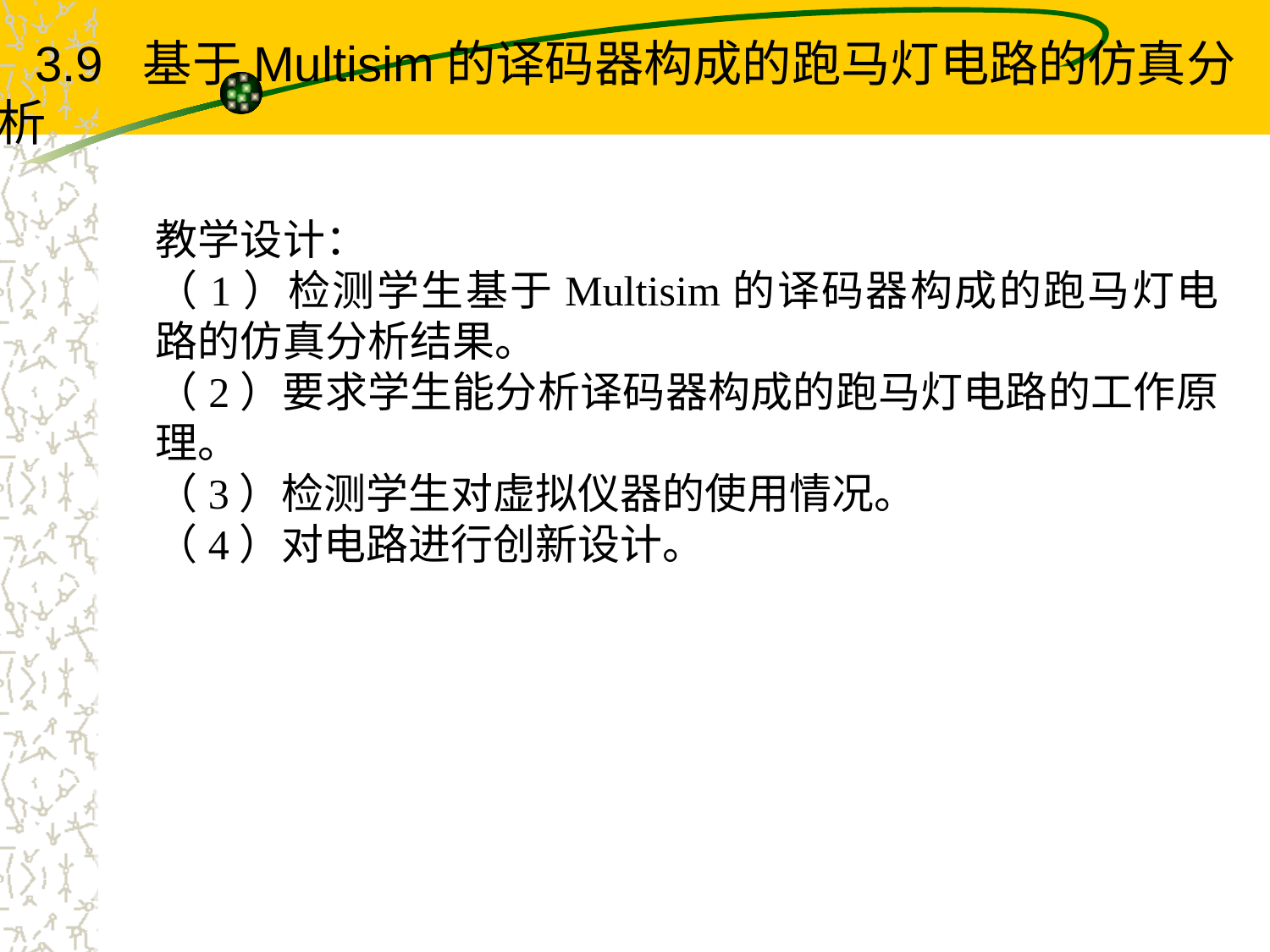

3.9  基于Multisim的译码器构成的跑马灯电路的仿真分析
教学设计：
（1）检测学生基于Multisim的译码器构成的跑马灯电路的仿真分析结果。
（2）要求学生能分析译码器构成的跑马灯电路的工作原理。
（3）检测学生对虚拟仪器的使用情况。
（4）对电路进行创新设计。